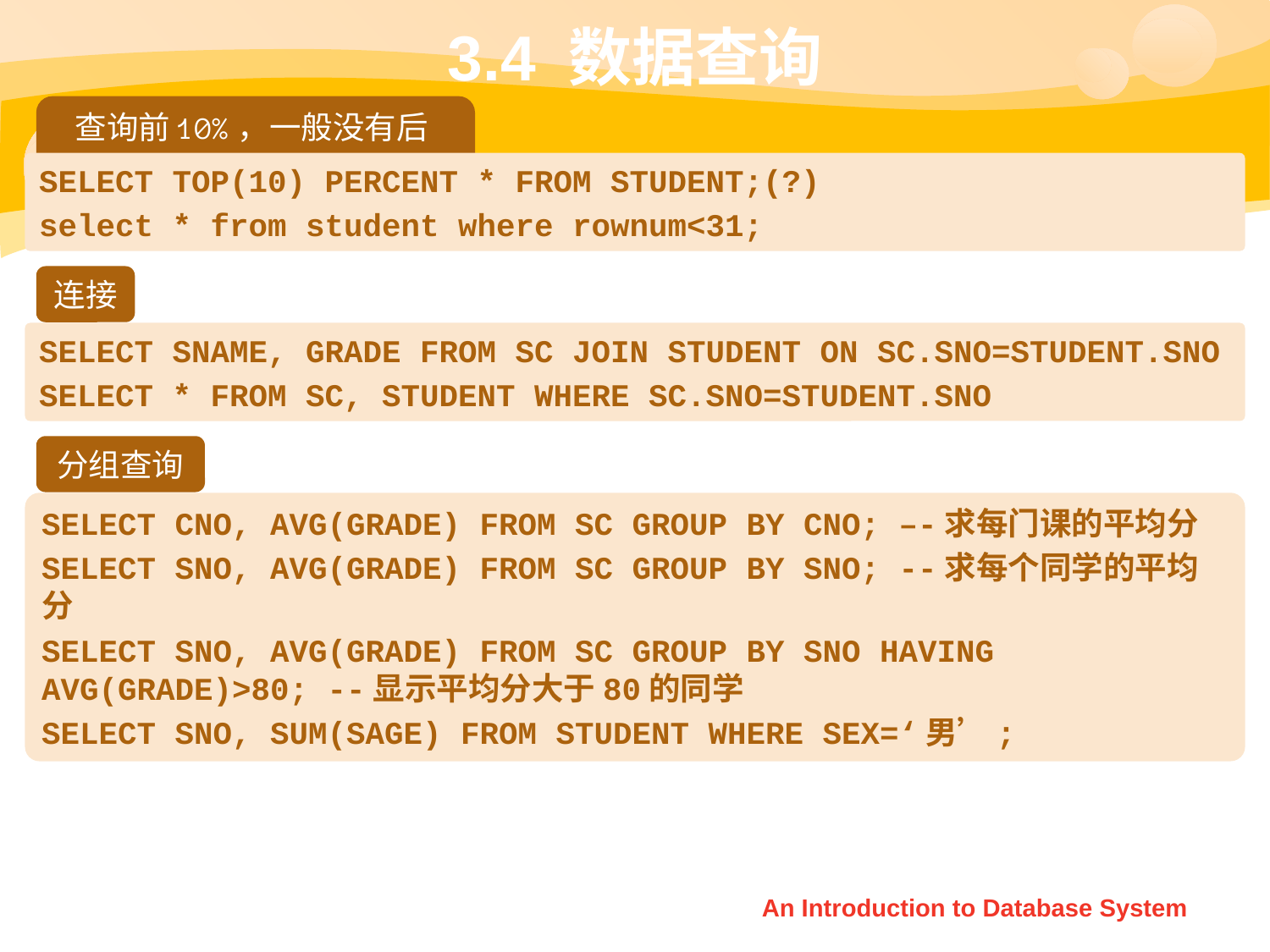

# 3.4 数据查询
查询前10%，一般没有后10%
SELECT TOP(10) PERCENT * FROM STUDENT;(?)
select * from student where rownum<31;
连接
SELECT SNAME, GRADE FROM SC JOIN STUDENT ON SC.SNO=STUDENT.SNO
SELECT * FROM SC, STUDENT WHERE SC.SNO=STUDENT.SNO
分组查询
SELECT CNO, AVG(GRADE) FROM SC GROUP BY CNO; –-求每门课的平均分
SELECT SNO, AVG(GRADE) FROM SC GROUP BY SNO; --求每个同学的平均分
SELECT SNO, AVG(GRADE) FROM SC GROUP BY SNO HAVING 	AVG(GRADE)>80; --显示平均分大于80的同学
SELECT SNO, SUM(SAGE) FROM STUDENT WHERE SEX=‘男’;
An Introduction to Database System